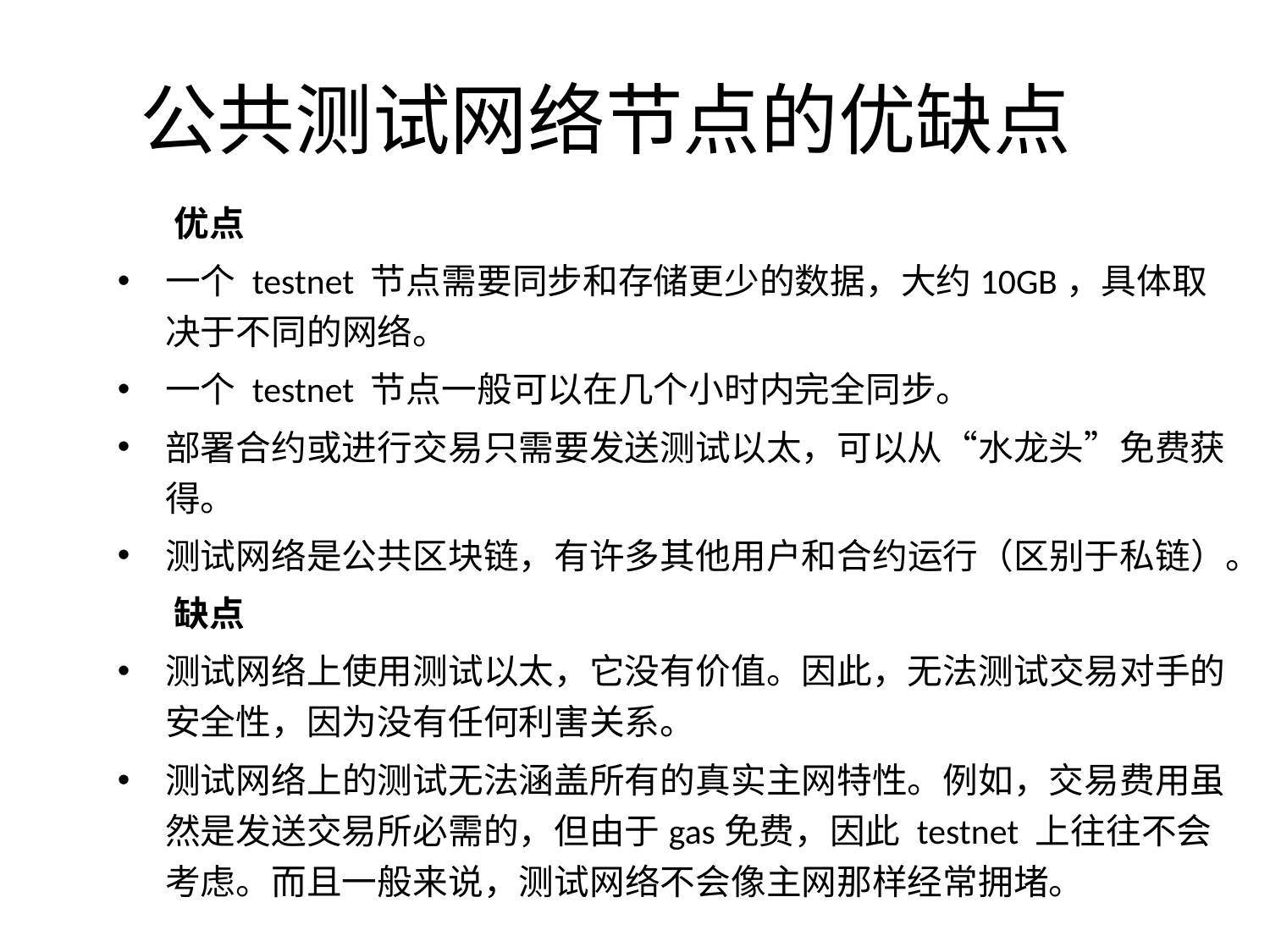

# 公共测试网络节点的优缺点
      优点
一个 testnet 节点需要同步和存储更少的数据，大约10GB，具体取决于不同的网络。
一个 testnet 节点一般可以在几个小时内完全同步。
部署合约或进行交易只需要发送测试以太，可以从“水龙头”免费获得。
测试网络是公共区块链，有许多其他用户和合约运行（区别于私链）。
      缺点
测试网络上使用测试以太，它没有价值。因此，无法测试交易对手的安全性，因为没有任何利害关系。
测试网络上的测试无法涵盖所有的真实主网特性。例如，交易费用虽然是发送交易所必需的，但由于gas免费，因此 testnet 上往往不会考虑。而且一般来说，测试网络不会像主网那样经常拥堵。